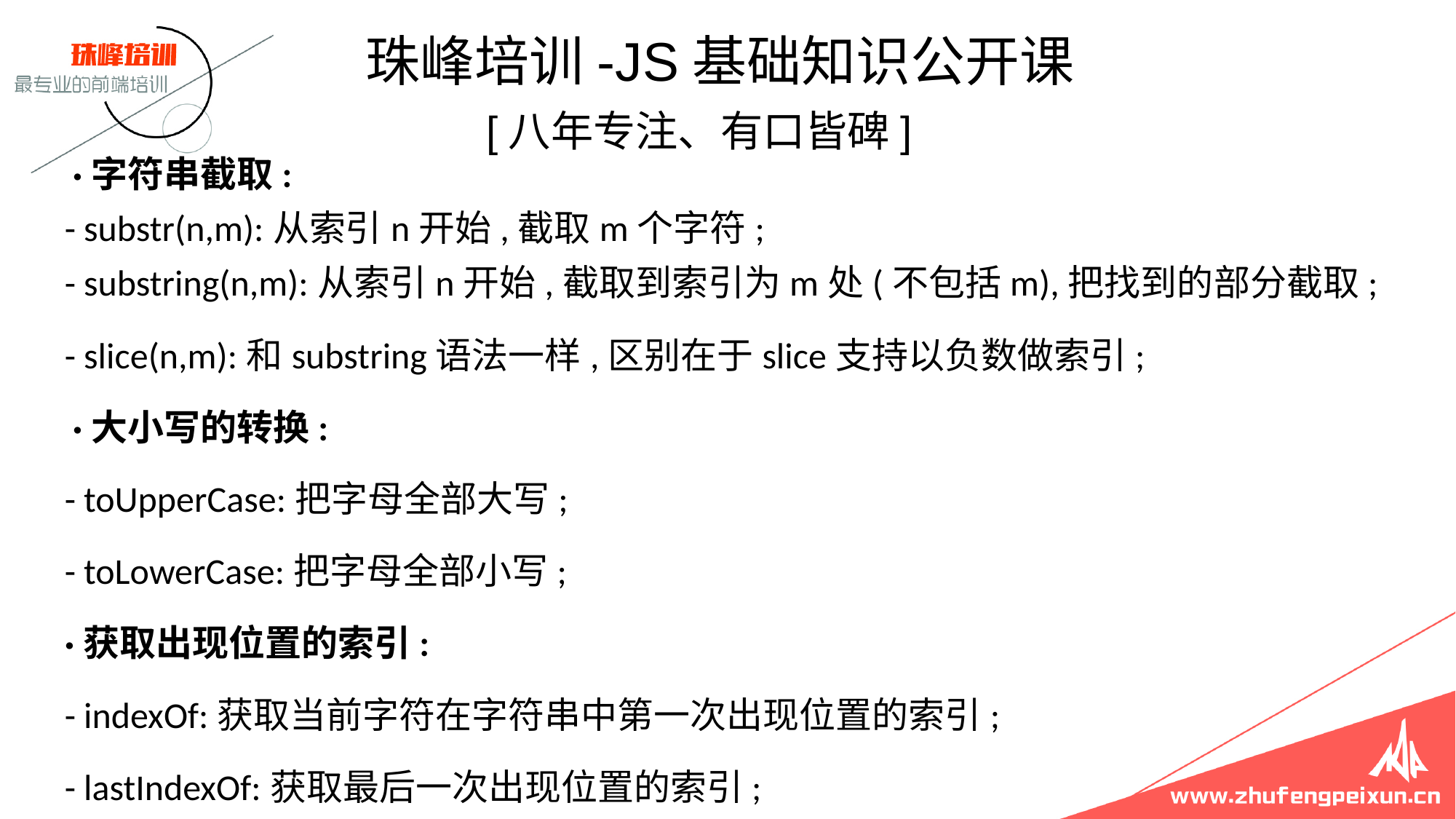

珠峰培训-JS基础知识公开课
        [八年专注、有口皆碑]
 ·字符串截取:
- substr(n,m):从索引n开始,截取m个字符;
- substring(n,m):从索引n开始,截取到索引为m处(不包括m),把找到的部分截取;
- slice(n,m):和substring语法一样,区别在于slice支持以负数做索引;
 ·大小写的转换:
- toUpperCase:把字母全部大写;
- toLowerCase:把字母全部小写;
·获取出现位置的索引:
- indexOf:获取当前字符在字符串中第一次出现位置的索引;
- lastIndexOf:获取最后一次出现位置的索引;